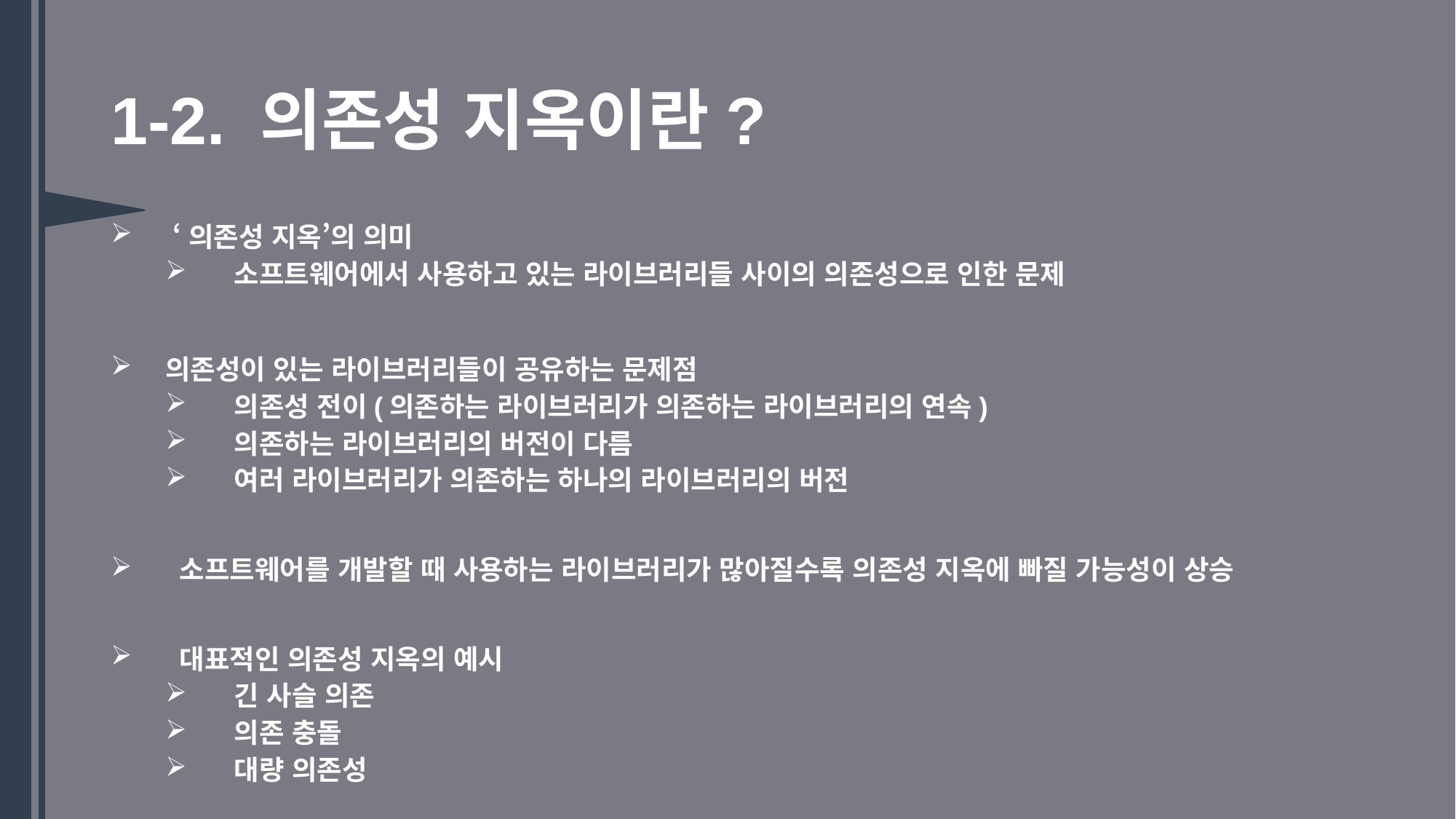

# 1-2. 의존성 지옥이란?
 ‘의존성 지옥’의 의미
 소프트웨어에서 사용하고 있는 라이브러리들 사이의 의존성으로 인한 문제

의존성이 있는 라이브러리들이 공유하는 문제점
 의존성 전이(의존하는 라이브러리가 의존하는 라이브러리의 연속)
 의존하는 라이브러리의 버전이 다름
 여러 라이브러리가 의존하는 하나의 라이브러리의 버전

 소프트웨어를 개발할 때 사용하는 라이브러리가 많아질수록 의존성 지옥에 빠질 가능성이 상승

 대표적인 의존성 지옥의 예시
 긴 사슬 의존
 의존 충돌
 대량 의존성